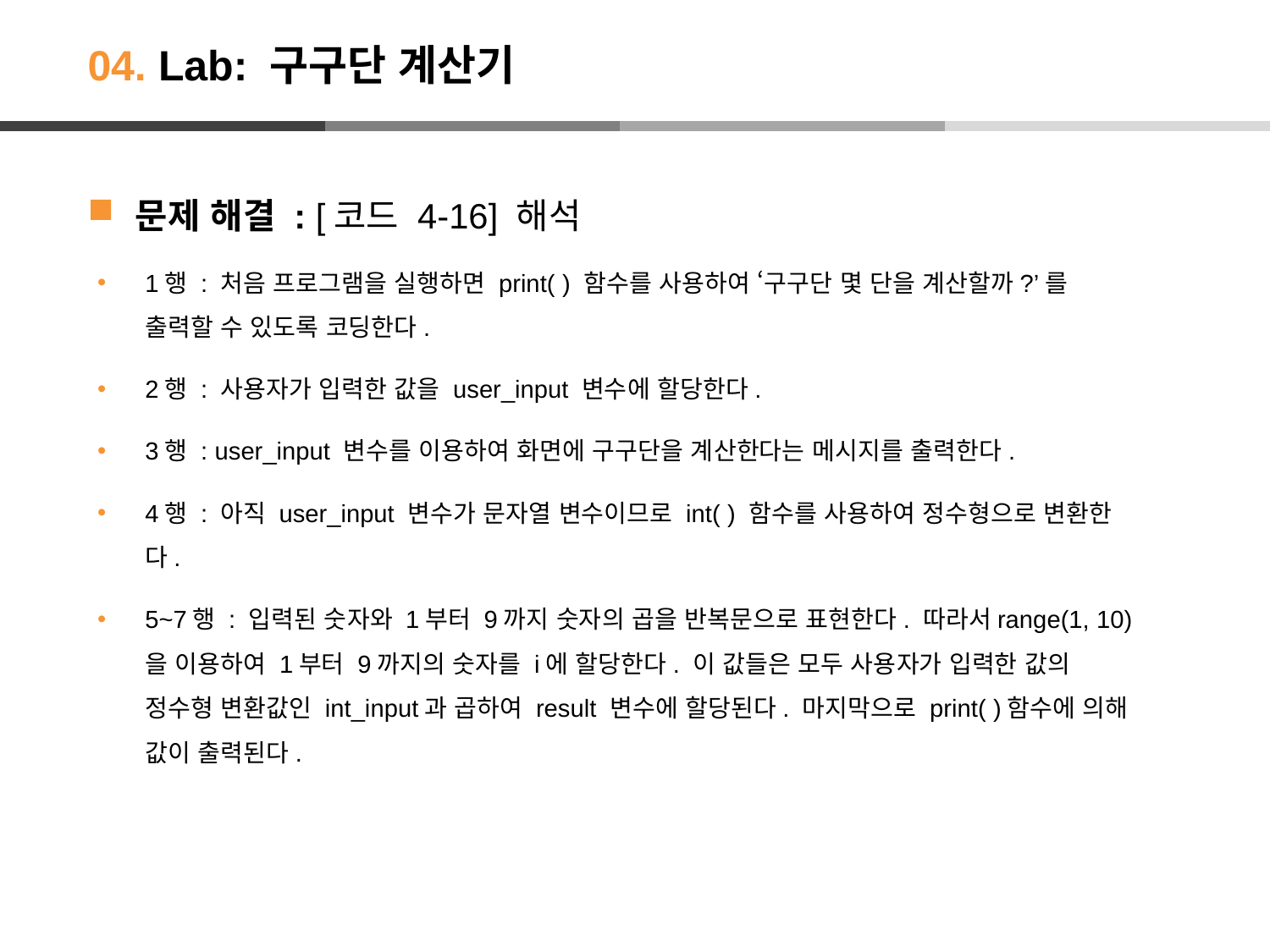

# 04. Lab: 구구단 계산기
문제 해결 : [코드 4-16] 해석
1행 : 처음 프로그램을 실행하면 print( ) 함수를 사용하여 ‘구구단 몇 단을 계산할까?’를 출력할 수 있도록 코딩한다.
2행 : 사용자가 입력한 값을 user_input 변수에 할당한다.
3행 : user_input 변수를 이용하여 화면에 구구단을 계산한다는 메시지를 출력한다.
4행 : 아직 user_input 변수가 문자열 변수이므로 int( ) 함수를 사용하여 정수형으로 변환한다.
5~7행 : 입력된 숫자와 1부터 9까지 숫자의 곱을 반복문으로 표현한다. 따라서range(1, 10)을 이용하여 1부터 9까지의 숫자를 i에 할당한다. 이 값들은 모두 사용자가 입력한 값의 정수형 변환값인 int_input과 곱하여 result 변수에 할당된다. 마지막으로 print( )함수에 의해 값이 출력된다.